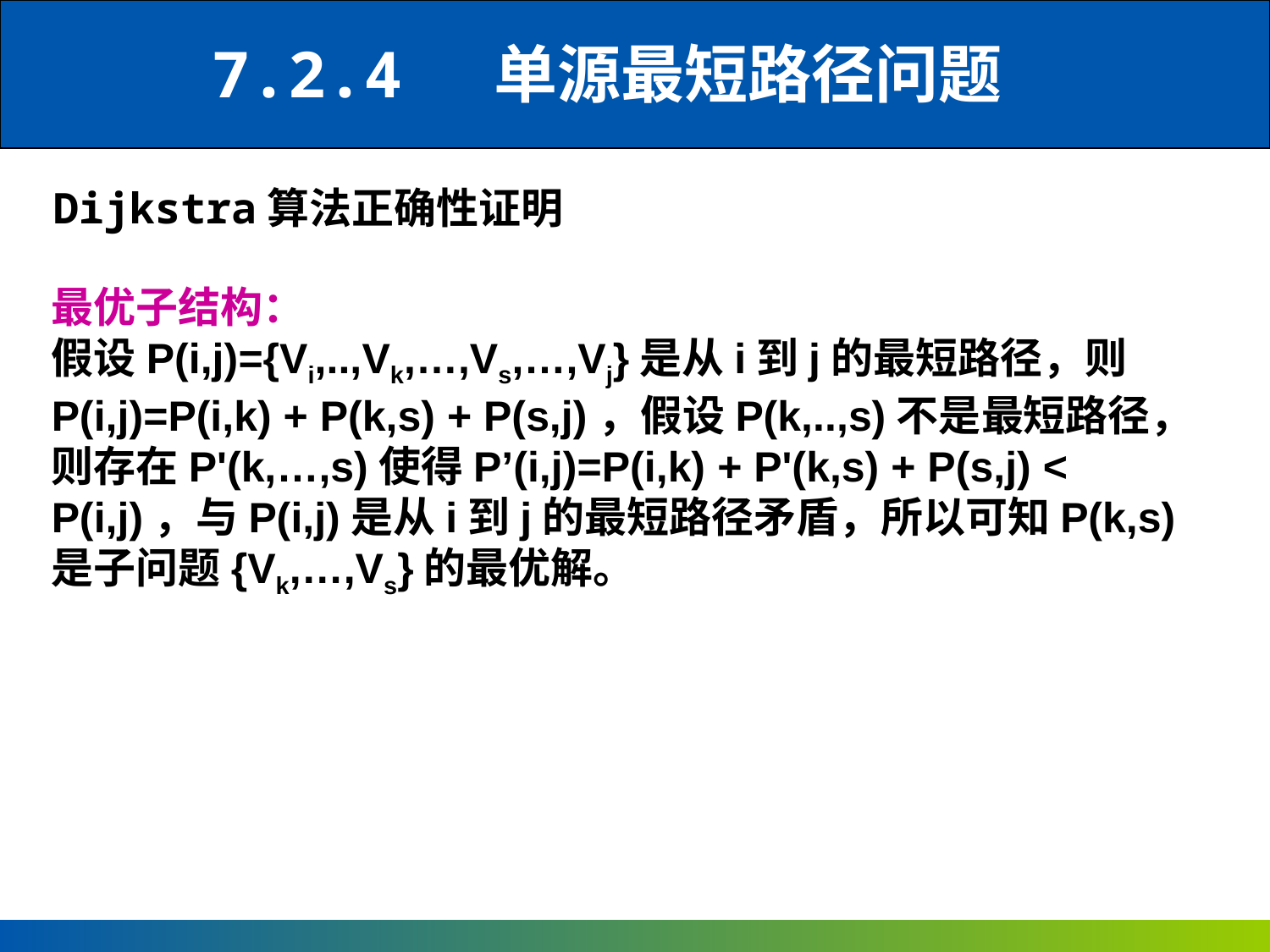

7.2.4  单源最短路径问题
Dijkstra算法正确性证明
最优子结构：
假设P(i,j)={Vi,..,Vk,…,Vs,…,Vj}是从i到j的最短路径，则P(i,j)=P(i,k) + P(k,s) + P(s,j)，假设P(k,..,s)不是最短路径，则存在P'(k,…,s)使得P’(i,j)=P(i,k) + P'(k,s) + P(s,j) < P(i,j)，与P(i,j)是从i到j的最短路径矛盾，所以可知P(k,s)是子问题{Vk,…,Vs}的最优解。